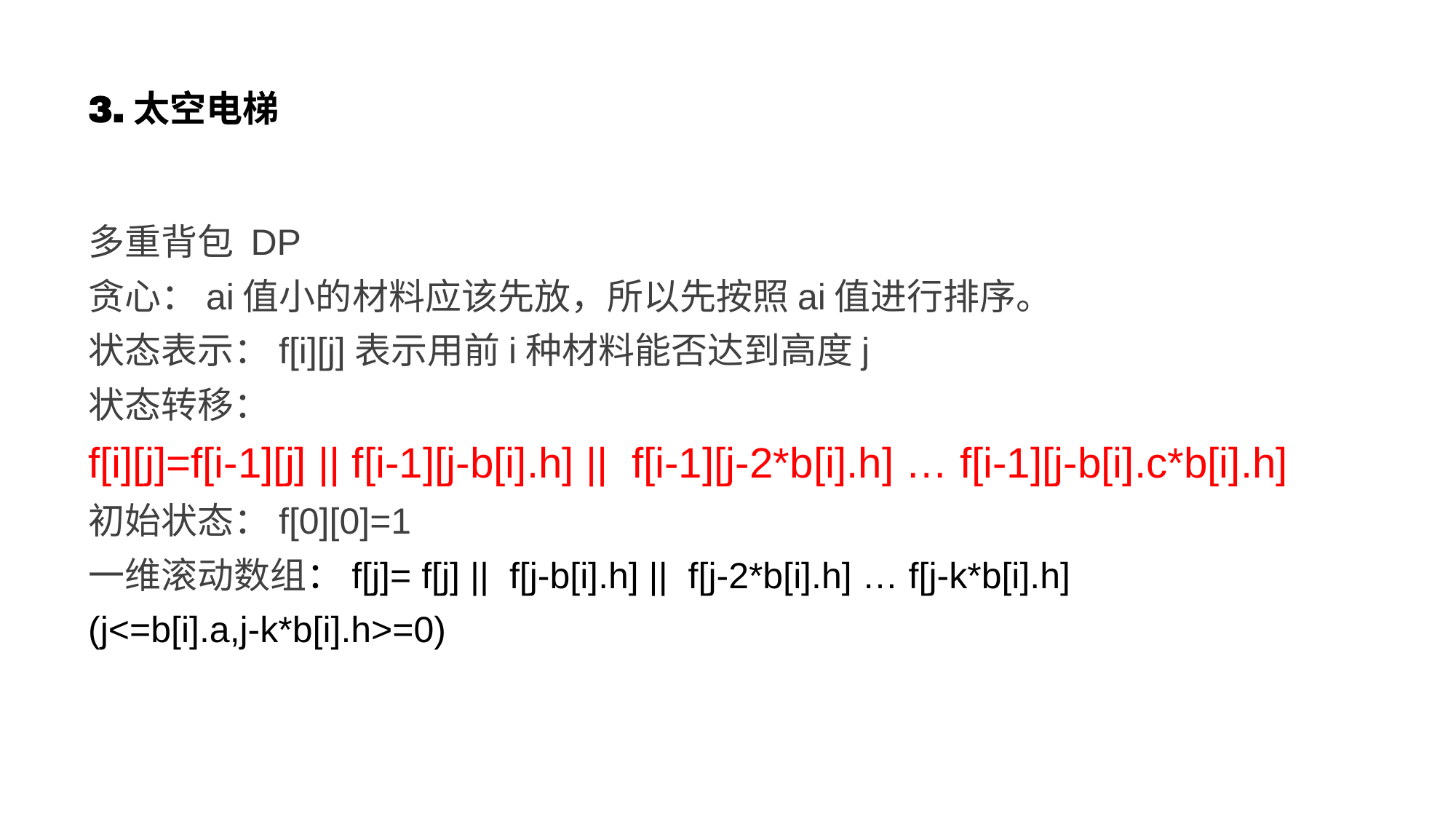

# 3.太空电梯
多重背包 DP
贪心：ai值小的材料应该先放，所以先按照ai值进行排序。
状态表示：f[i][j]表示用前i种材料能否达到高度j
状态转移：
f[i][j]=f[i-1][j] || f[i-1][j-b[i].h] ||  f[i-1][j-2*b[i].h] … f[i-1][j-b[i].c*b[i].h]
初始状态：f[0][0]=1
一维滚动数组：f[j]= f[j] ||  f[j-b[i].h] ||  f[j-2*b[i].h] … f[j-k*b[i].h]
(j<=b[i].a,j-k*b[i].h>=0)